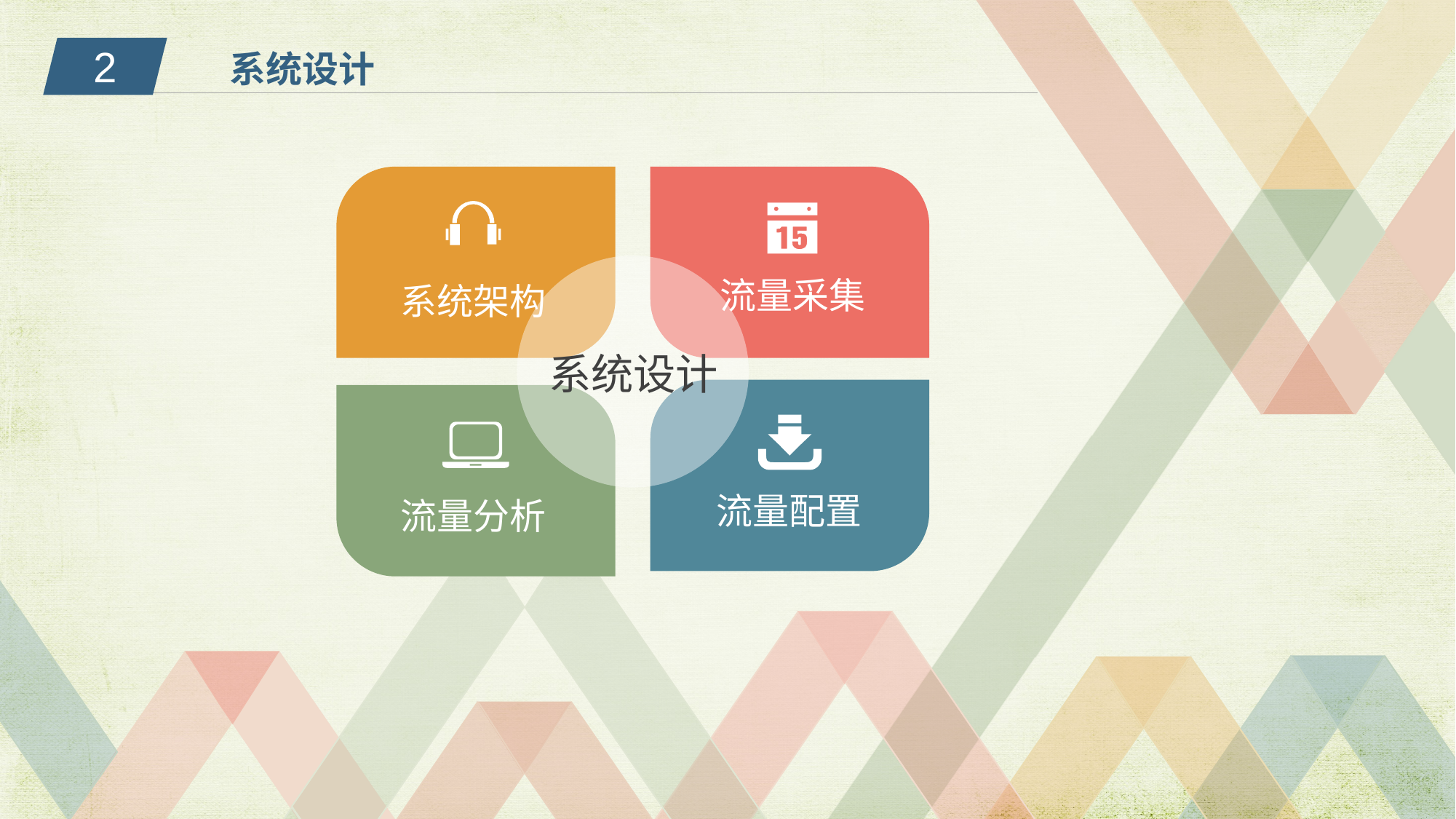

2

系统设计

系统架构

流量采集

系统设计

流量配置

流量分析